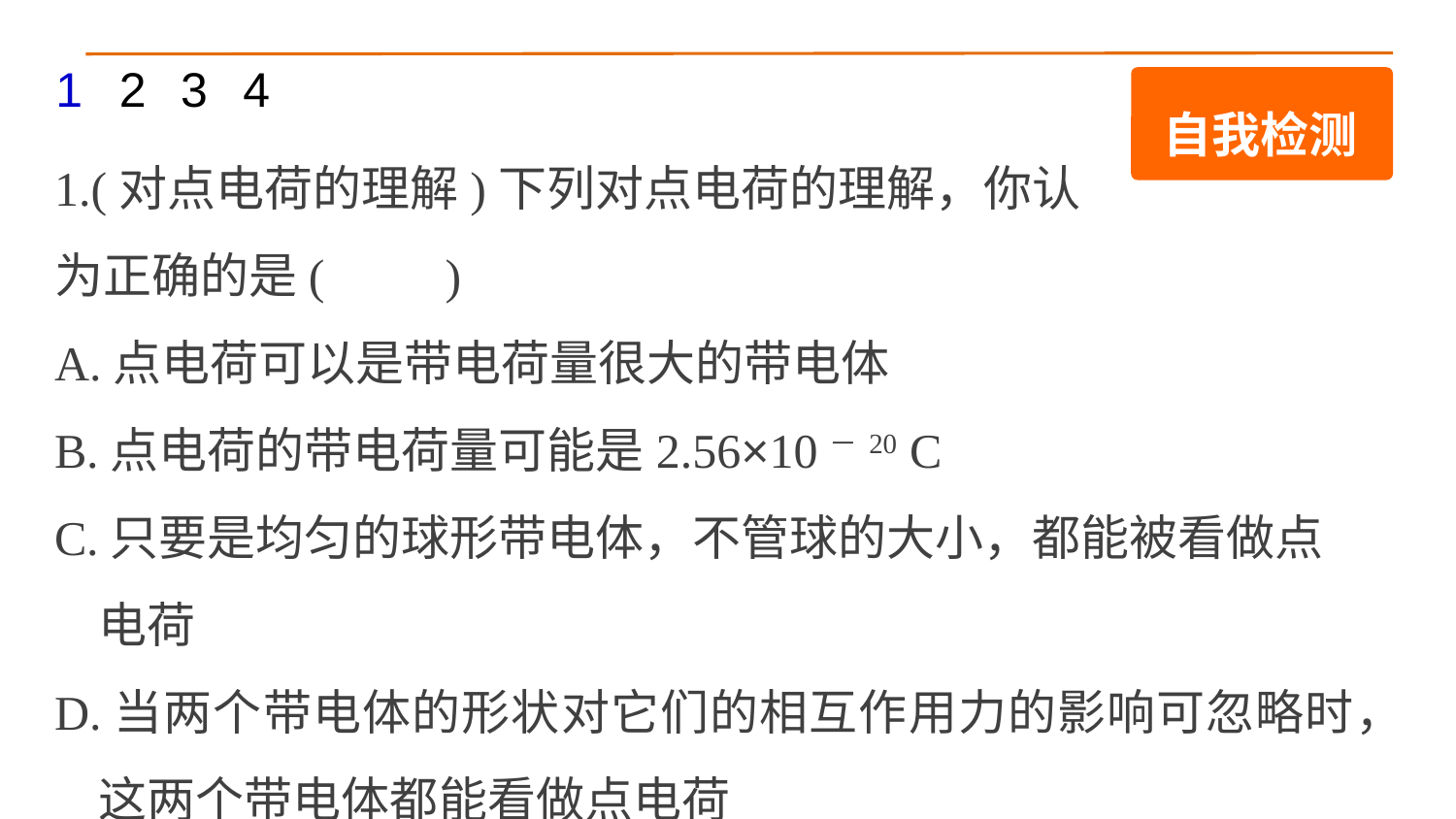

1
2
3
4

自我检测
1.(对点电荷的理解)下列对点电荷的理解，你认
为正确的是(　　)
A.点电荷可以是带电荷量很大的带电体
B.点电荷的带电荷量可能是2.56×10－20 C
C.只要是均匀的球形带电体，不管球的大小，都能被看做点
   电荷
D.当两个带电体的形状对它们的相互作用力的影响可忽略时，
   这两个带电体都能看做点电荷